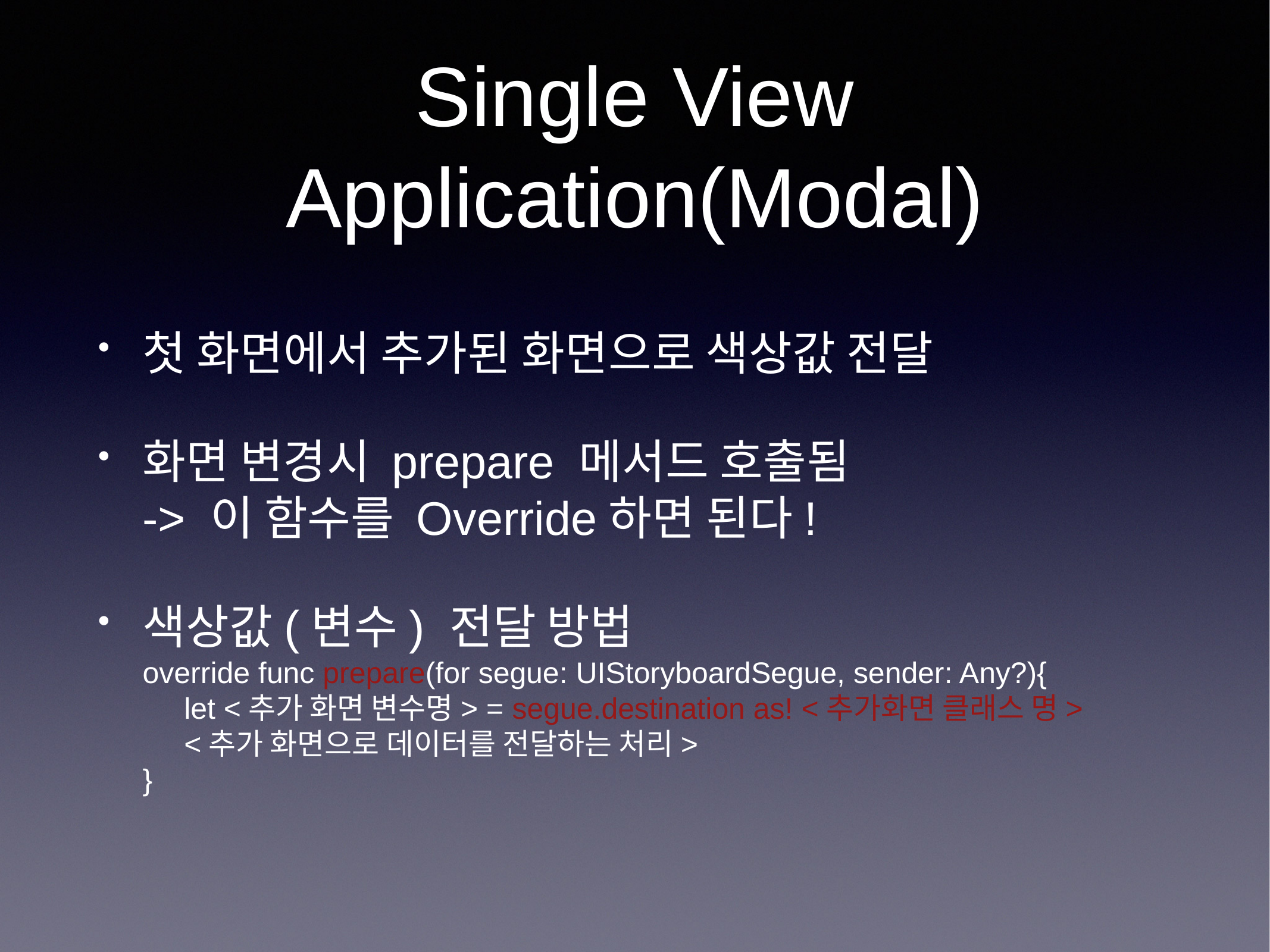

# Single View Application(Modal)
첫 화면에서 추가된 화면으로 색상값 전달
화면 변경시 prepare 메서드 호출됨
-> 이 함수를 Override하면 된다!
색상값(변수) 전달 방법
override func prepare(for segue: UIStoryboardSegue, sender: Any?){
     let <추가 화면 변수명> = segue.destination as! <추가화면 클래스 명>
     <추가 화면으로 데이터를 전달하는 처리>
}